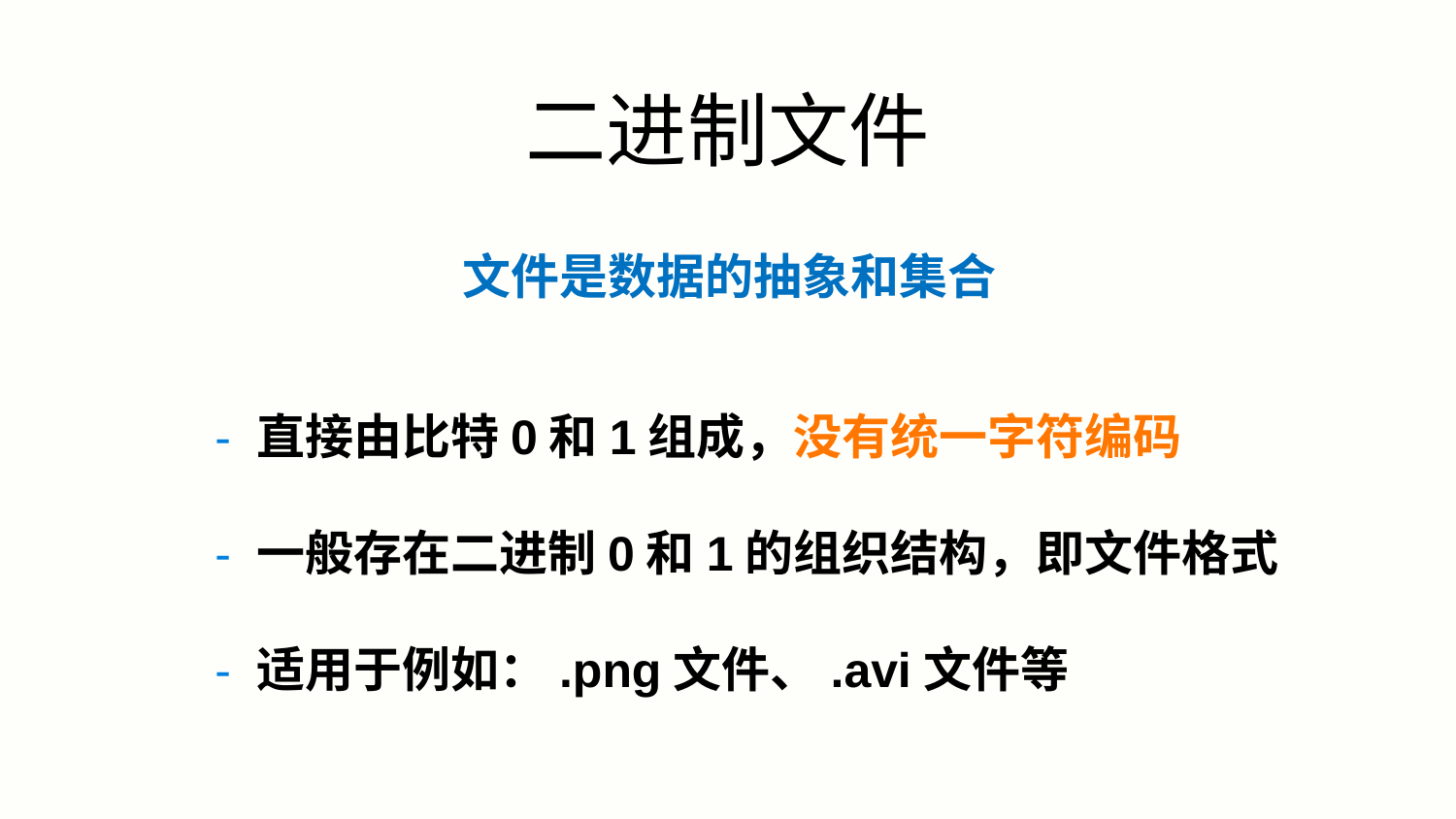

二进制文件
文件是数据的抽象和集合
- 直接由比特0和1组成，没有统一字符编码
- 一般存在二进制0和1的组织结构，即文件格式
- 适用于例如：.png文件、.avi文件等